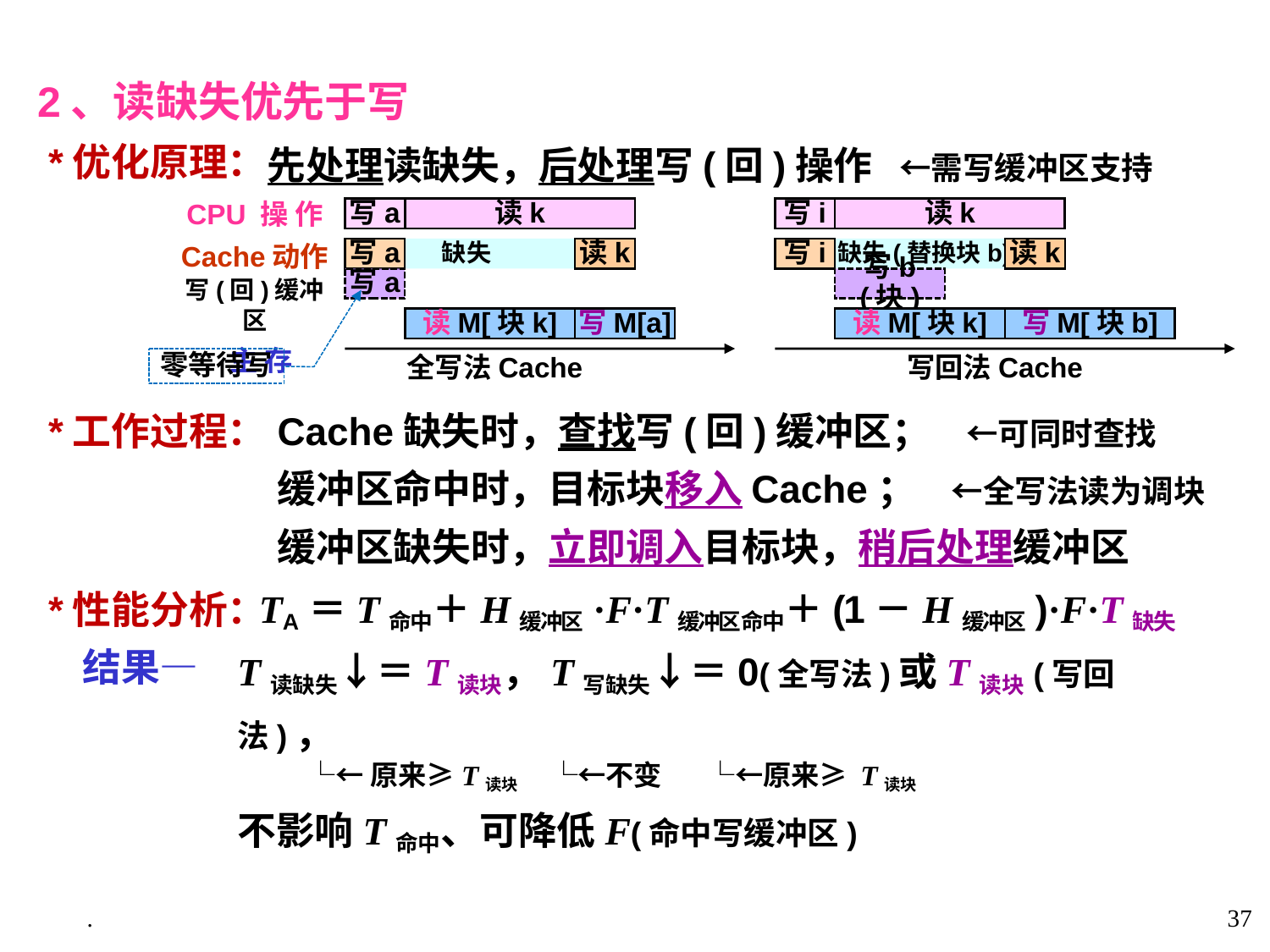

2、读缺失优先于写
 *优化原理：

 *工作过程：

 *性能分析：
    结果—
先处理读缺失，后处理写(回)操作   ←需写缓冲区支持

读k
读k
写M[a]
读M[块k]

读k
读k
读M[块k]
写M[块b]
CPU 操 作
Cache动作
写(回)缓冲区
 主 存
写a
读k
     缺失
写a
读k
写a
写M[a]
读M[块k]

全写法Cache
写i
读k
读k
写i
缺失(替换块b)
写b(块)
写M[块b]
读M[块k]

写回法Cache
零等待写
Cache缺失时，查找写(回)缓冲区；    ←可同时查找
缓冲区命中时，目标块移入Cache；    ←全写法读为调块
缓冲区缺失时，立即调入目标块，稍后处理缓冲区
  TA＝T命中＋H缓冲区·F·T缓冲区命中＋(1－H缓冲区)·F·T缺失
T读缺失↓＝T读块，T写缺失↓＝0(全写法)或T读块(写回法)，
           └←原来≥T读块     └←不变       └←原来≥ T读块
不影响T命中、可降低F(命中写缓冲区)
.
37